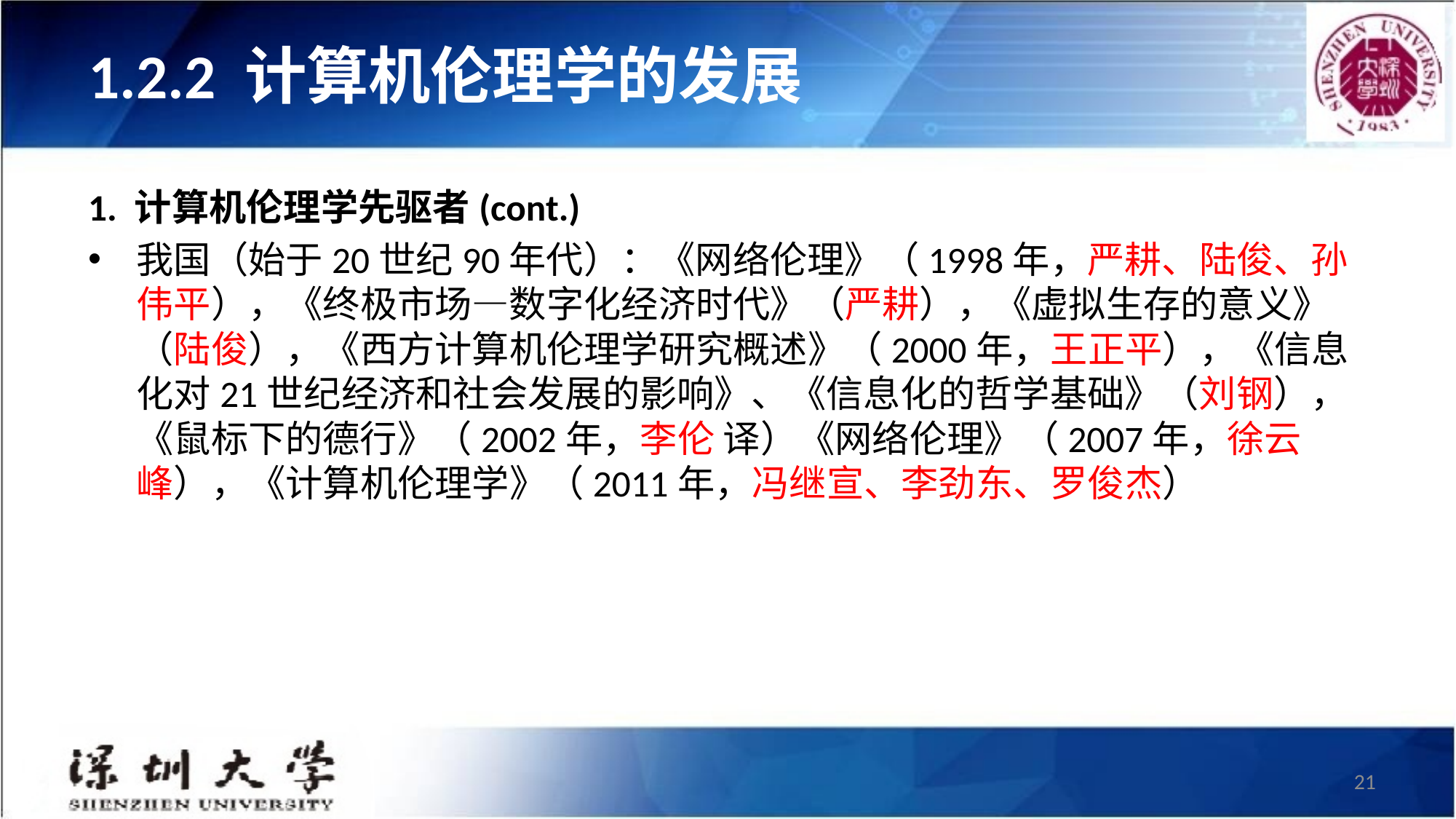

# 1.2.2 计算机伦理学的发展
1. 计算机伦理学先驱者(cont.)
我国（始于20世纪90年代）：《网络伦理》（1998年，严耕、陆俊、孙伟平），《终极市场—数字化经济时代》（严耕），《虚拟生存的意义》（陆俊），《西方计算机伦理学研究概述》（2000年，王正平），《信息化对21世纪经济和社会发展的影响》、《信息化的哲学基础》（刘钢），《鼠标下的德行》（2002年，李伦 译）《网络伦理》（2007年，徐云峰），《计算机伦理学》（2011年，冯继宣、李劲东、罗俊杰）

21